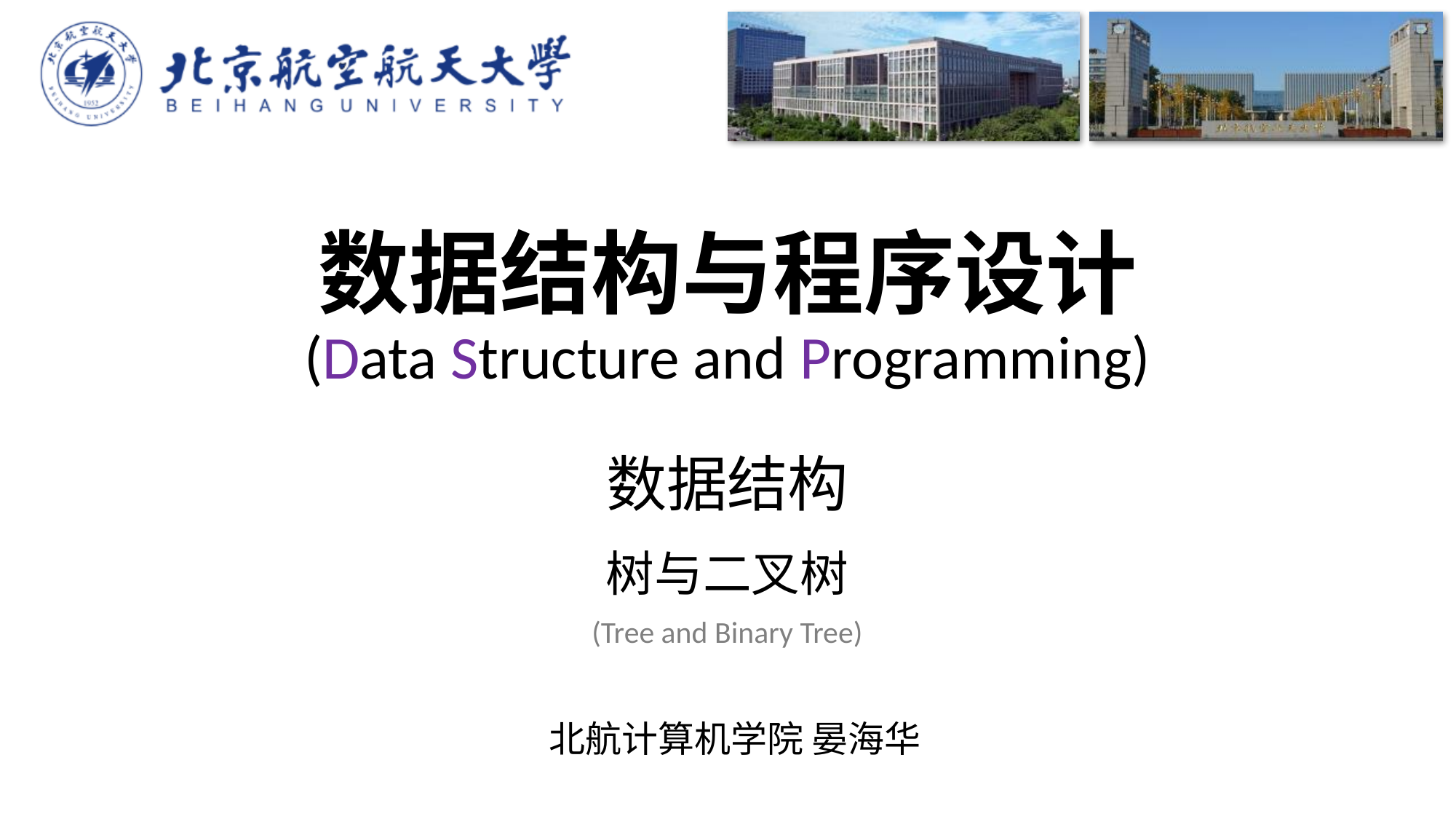

# 数据结构与程序设计 (Data Structure and Programming)
数据结构

树与二叉树
(Tree and Binary Tree)
北航计算机学院 晏海华